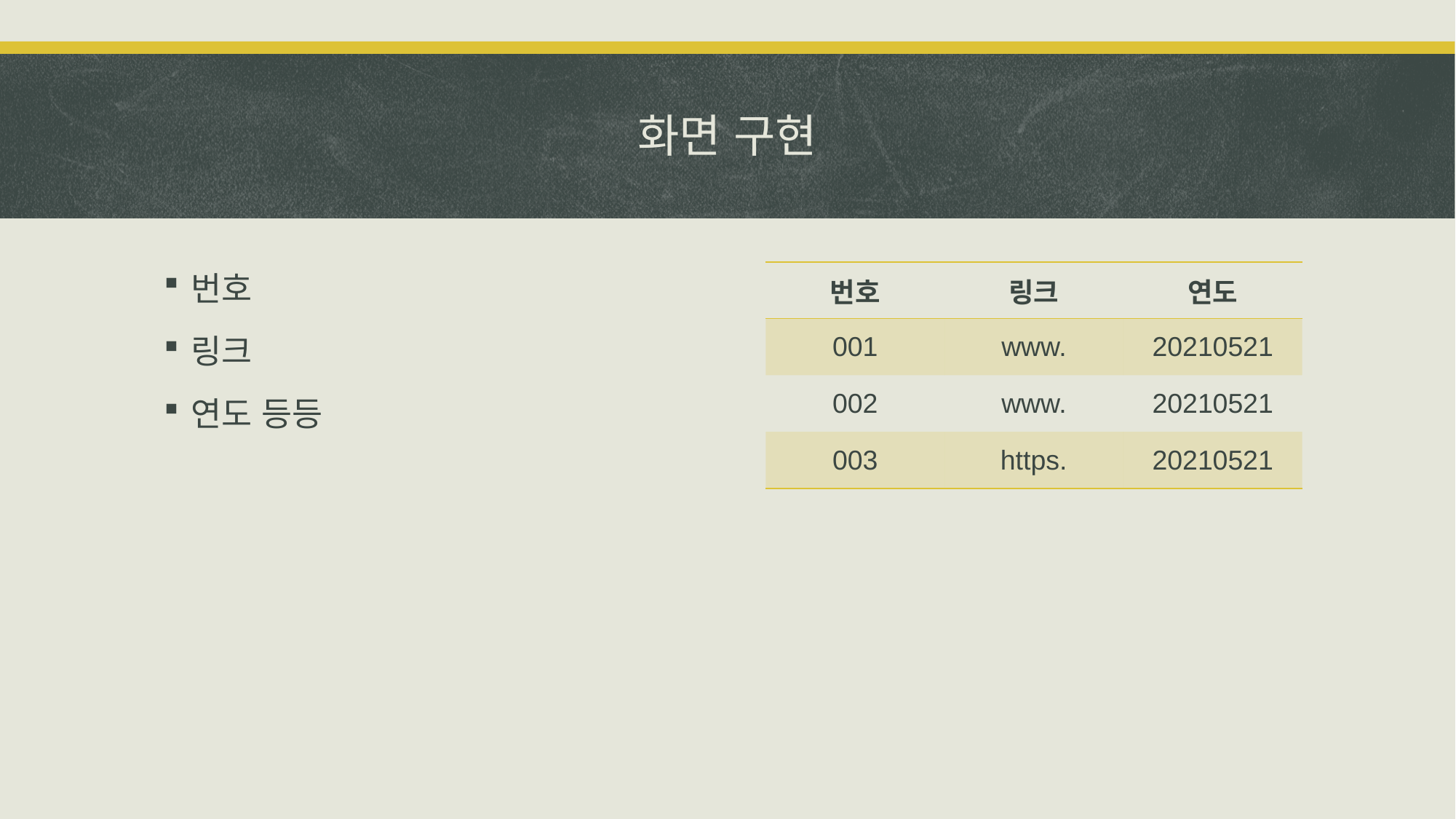

# 화면 구현
| 번호 | 링크 | 연도 |
| --- | --- | --- |
| 001 | www. | 20210521 |
| 002 | www. | 20210521 |
| 003 | https. | 20210521 |
번호
링크
연도 등등